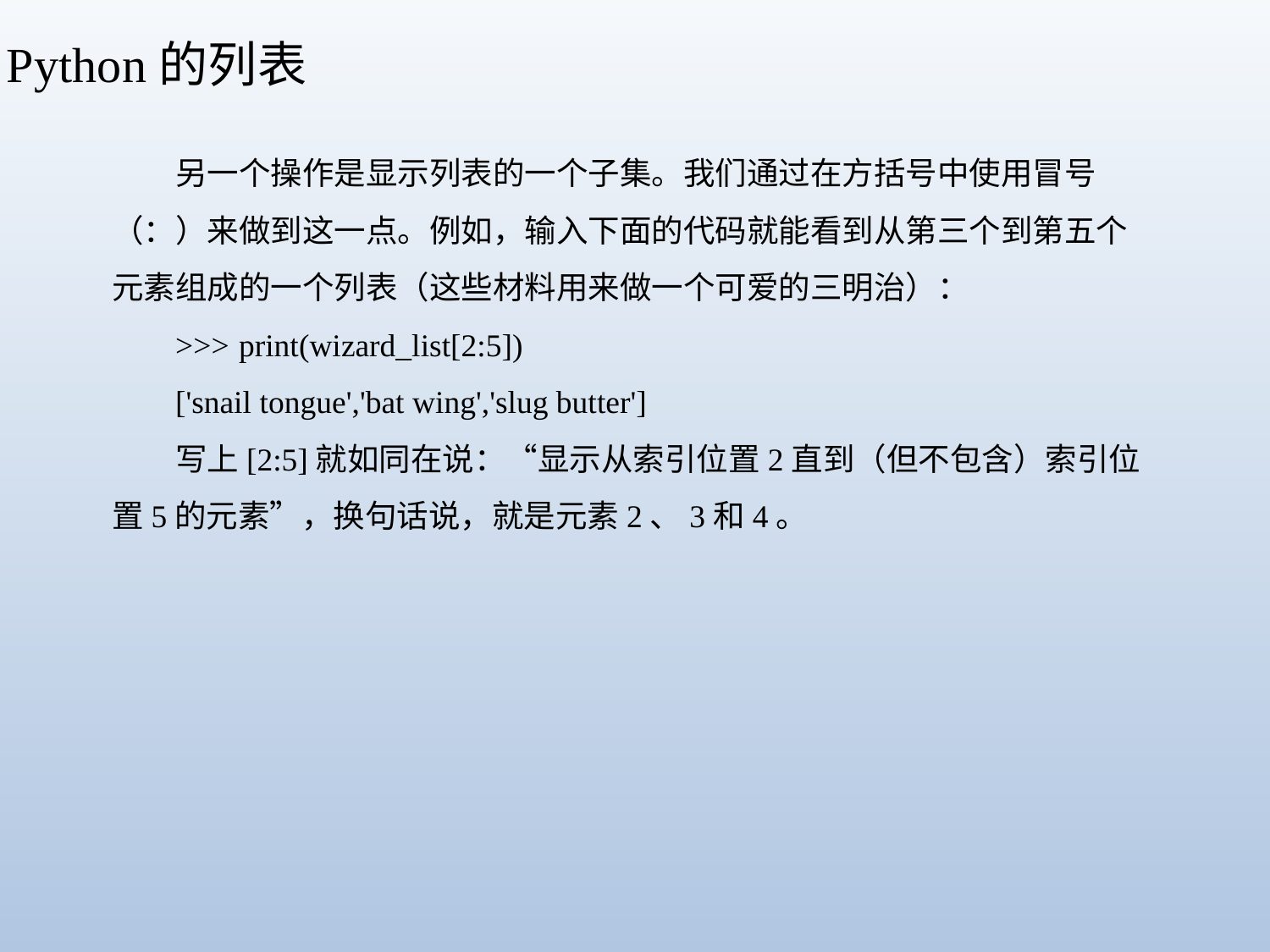

Python的列表
另一个操作是显示列表的一个子集。我们通过在方括号中使用冒号（：）来做到这一点。例如，输入下面的代码就能看到从第三个到第五个元素组成的一个列表（这些材料用来做一个可爱的三明治）：
>>>	print(wizard_list[2:5])
['snail tongue','bat wing','slug butter']
写上[2:5]就如同在说：“显示从索引位置2直到（但不包含）索引位置5的元素”，换句话说，就是元素2、3和4。